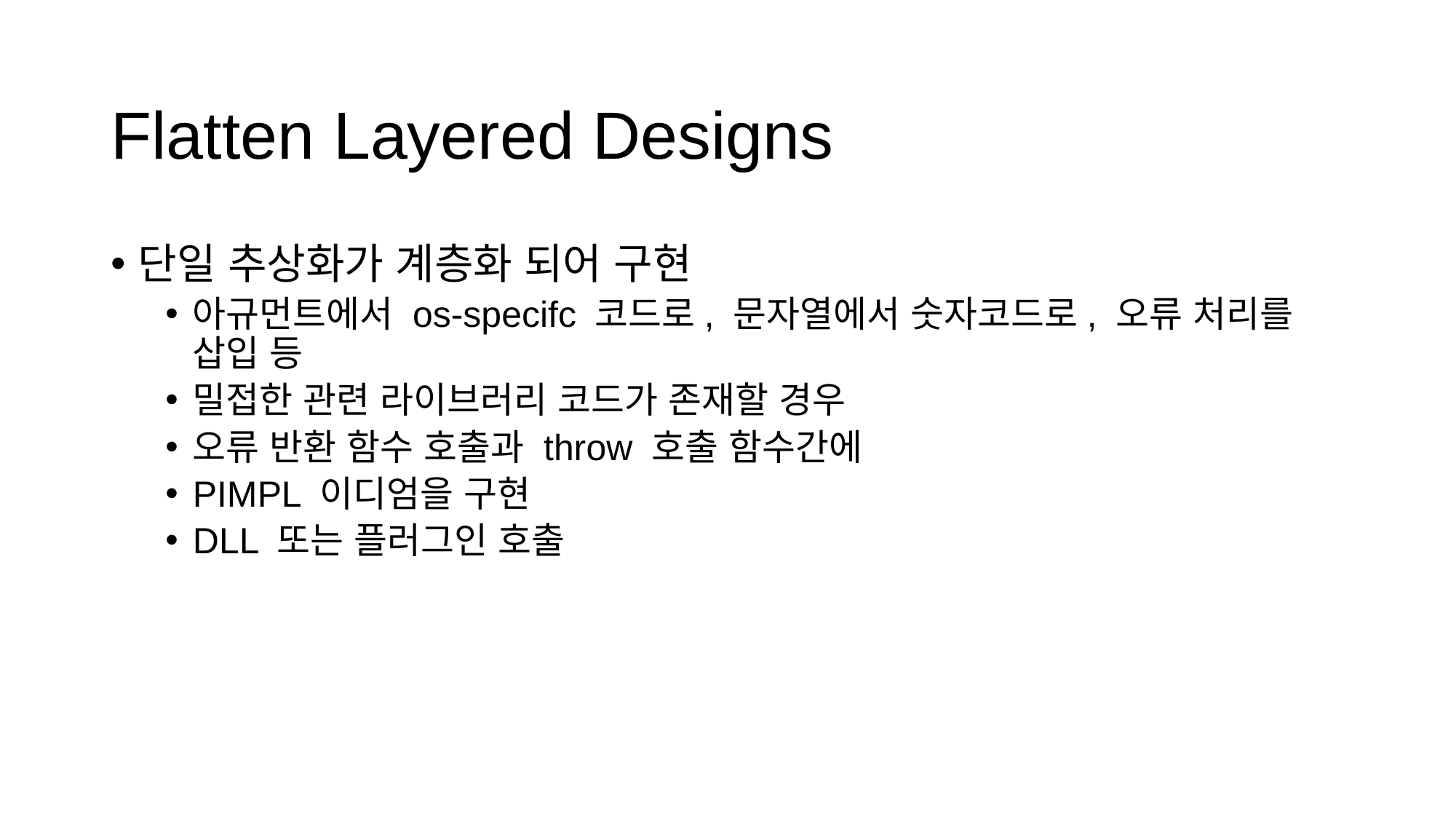

# Flatten Layered Designs
단일 추상화가 계층화 되어 구현
아규먼트에서 os-specifc 코드로, 문자열에서 숫자코드로, 오류 처리를  삽입 등
밀접한 관련 라이브러리 코드가 존재할 경우
오류 반환 함수 호출과 throw 호출 함수간에
PIMPL 이디엄을 구현
DLL 또는 플러그인 호출